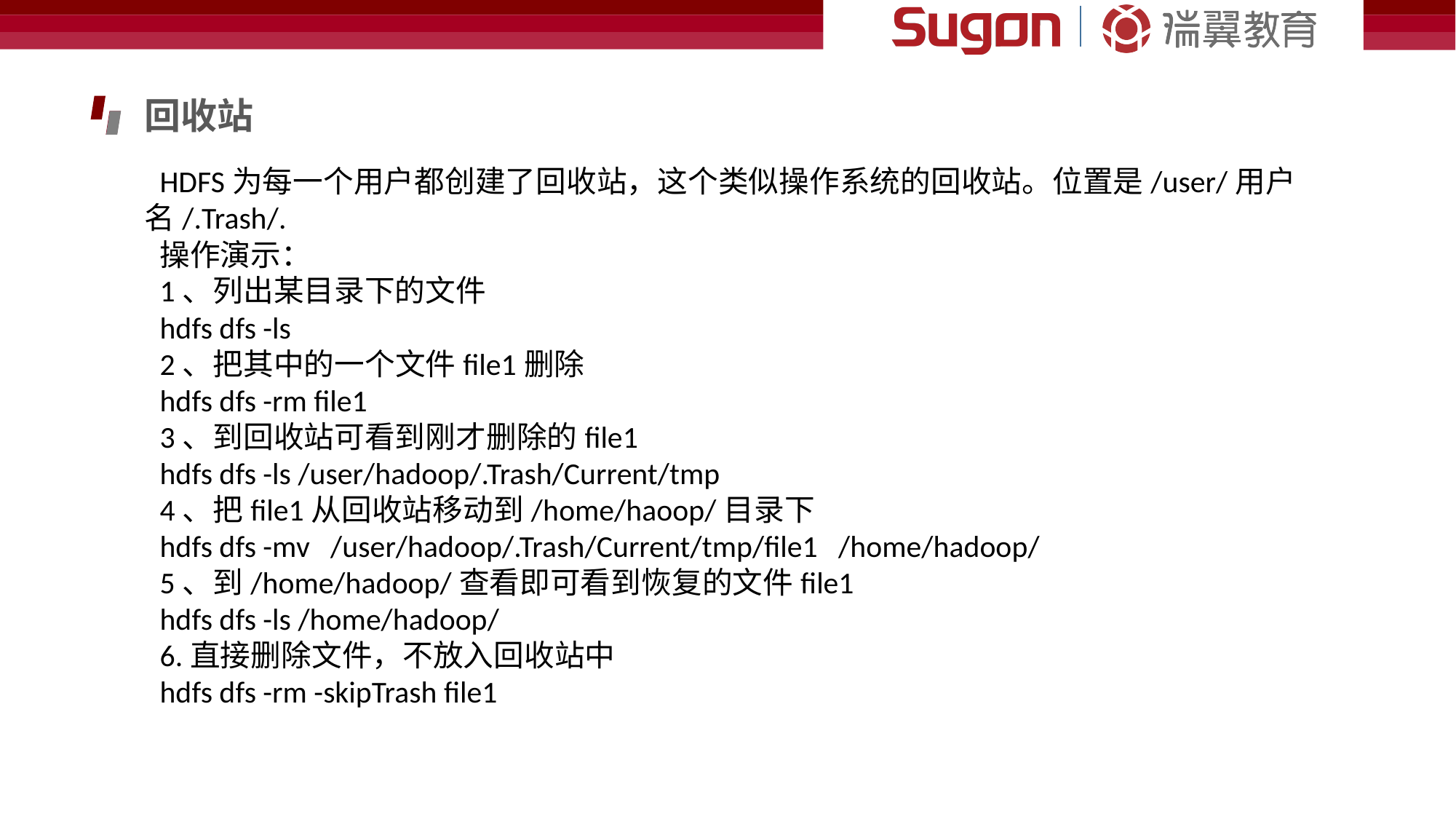

回收站

HDFS为每一个用户都创建了回收站，这个类似操作系统的回收站。位置是/user/用户名/.Trash/.
操作演示：
1、列出某目录下的文件
hdfs dfs -ls
2、把其中的一个文件file1删除
hdfs dfs -rm file1
3、到回收站可看到刚才删除的file1
hdfs dfs -ls /user/hadoop/.Trash/Current/tmp
4、把file1从回收站移动到/home/haoop/目录下
hdfs dfs -mv   /user/hadoop/.Trash/Current/tmp/file1   /home/hadoop/
5、到/home/hadoop/查看即可看到恢复的文件file1
hdfs dfs -ls /home/hadoop/
6.直接删除文件，不放入回收站中
hdfs dfs -rm -skipTrash file1